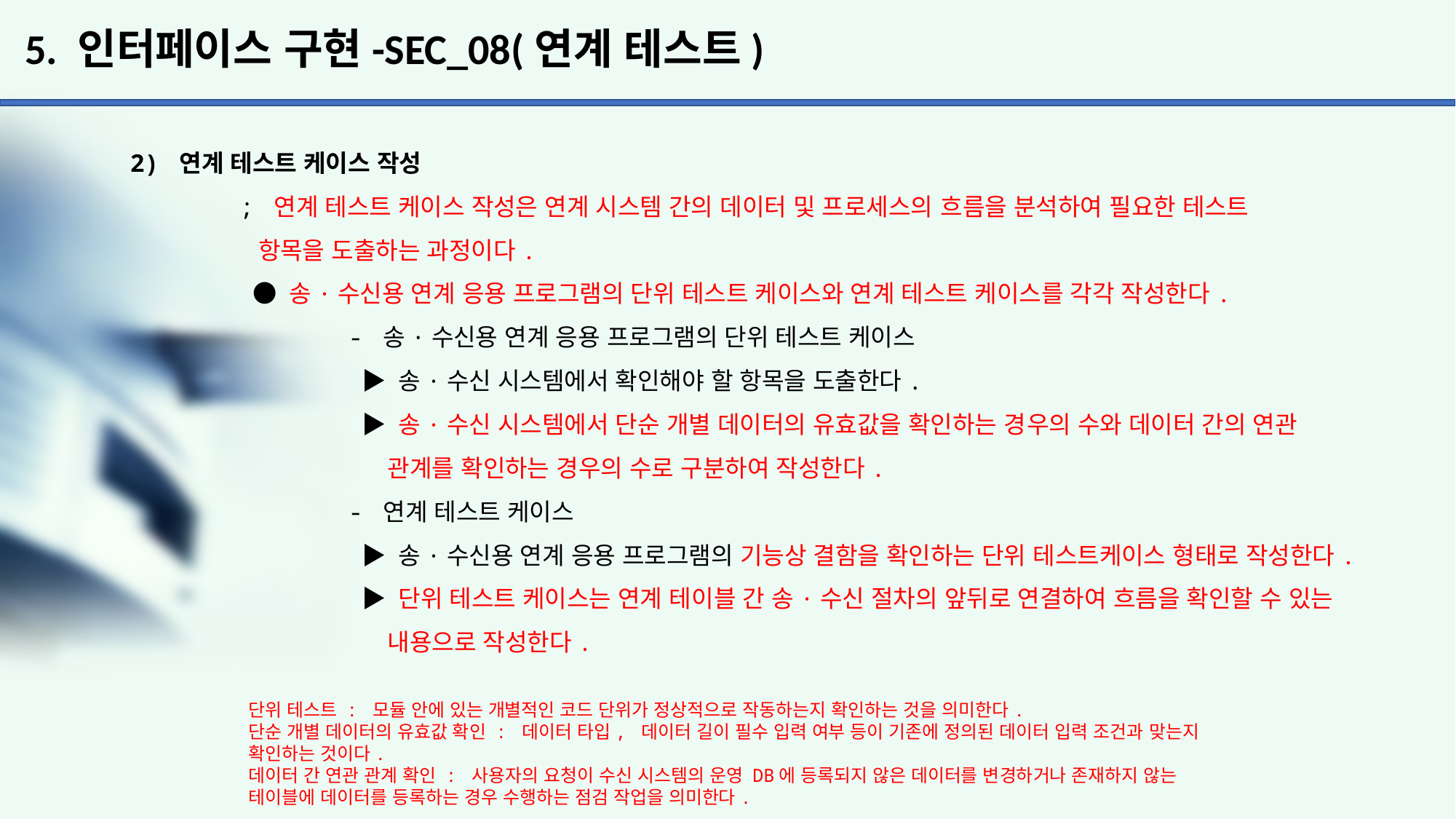

# 5. 인터페이스 구현-SEC_08(연계 테스트)
2) 연계 테스트 케이스 작성
	; 연계 테스트 케이스 작성은 연계 시스템 간의 데이터 및 프로세스의 흐름을 분석하여 필요한 테스트
	  항목을 도출하는 과정이다.
	  ● 송·수신용 연계 응용 프로그램의 단위 테스트 케이스와 연계 테스트 케이스를 각각 작성한다.
		- 송·수신용 연계 응용 프로그램의 단위 테스트 케이스
		  ▶ 송·수신 시스템에서 확인해야 할 항목을 도출한다.
		  ▶ 송·수신 시스템에서 단순 개별 데이터의 유효값을 확인하는 경우의 수와 데이터 간의 연관
		     관계를 확인하는 경우의 수로 구분하여 작성한다.
		- 연계 테스트 케이스
		  ▶ 송·수신용 연계 응용 프로그램의 기능상 결함을 확인하는 단위 테스트케이스 형태로 작성한다.
		  ▶ 단위 테스트 케이스는 연계 테이블 간 송·수신 절차의 앞뒤로 연결하여 흐름을 확인할 수 있는
		     내용으로 작성한다.
단위 테스트 : 모듈 안에 있는 개별적인 코드 단위가 정상적으로 작동하는지 확인하는 것을 의미한다.
단순 개별 데이터의 유효값 확인 : 데이터 타입, 데이터 길이 필수 입력 여부 등이 기존에 정의된 데이터 입력 조건과 맞는지
확인하는 것이다.
데이터 간 연관 관계 확인 : 사용자의 요청이 수신 시스템의 운영 DB에 등록되지 않은 데이터를 변경하거나 존재하지 않는
테이블에 데이터를 등록하는 경우 수행하는 점검 작업을 의미한다.